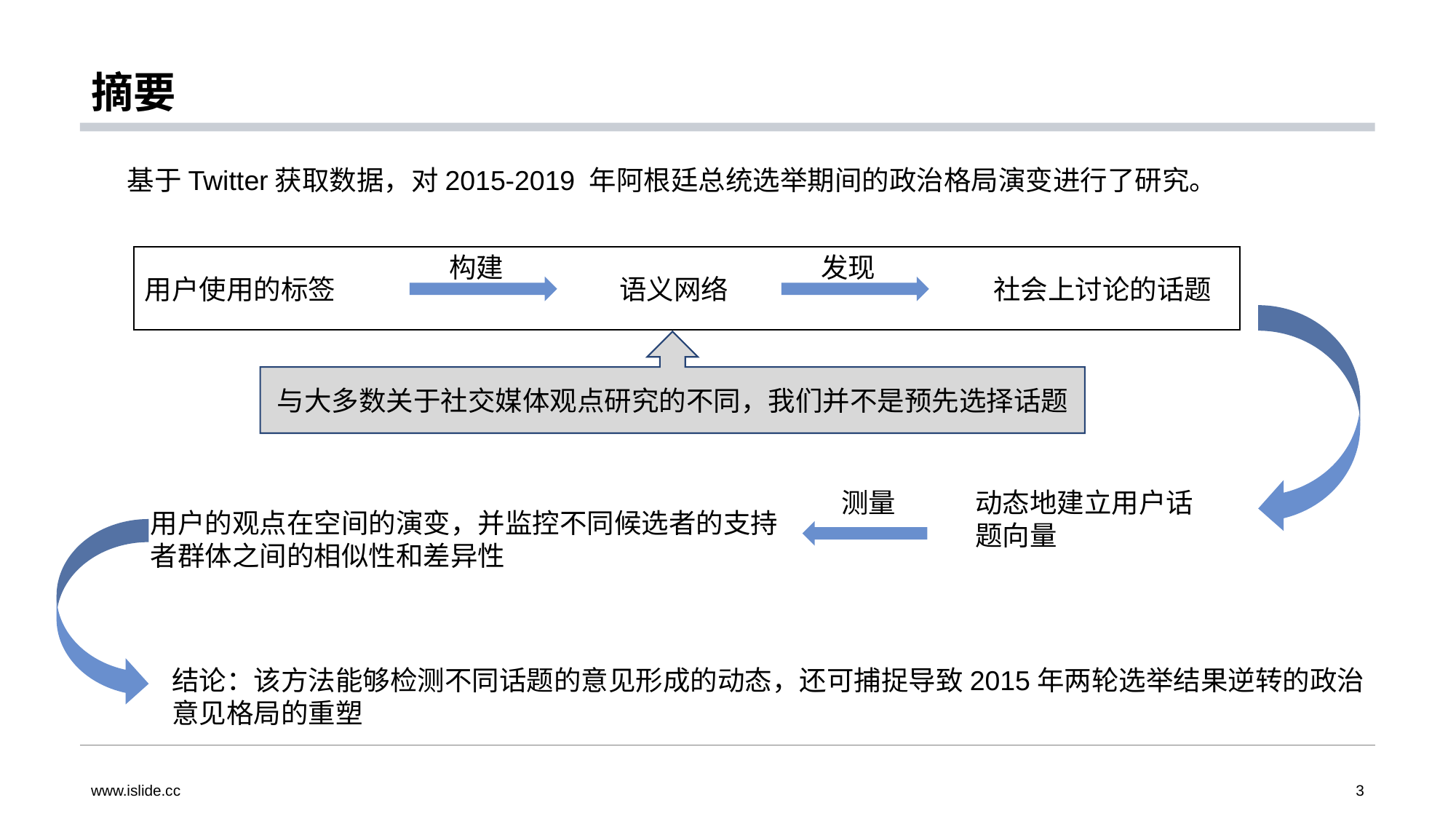

# 摘要
基于Twitter获取数据，对2015-2019 年阿根廷总统选举期间的政治格局演变进行了研究。
构建
发现

用户使用的标签
语义网络
社会上讨论的话题

与大多数关于社交媒体观点研究的不同，我们并不是预先选择话题
测量
动态地建立用户话题向量
用户的观点在空间的演变，并监控不同候选者的支持者群体之间的相似性和差异性

结论：该方法能够检测不同话题的意见形成的动态，还可捕捉导致2015年两轮选举结果逆转的政治意见格局的重塑
www.islide.cc
3